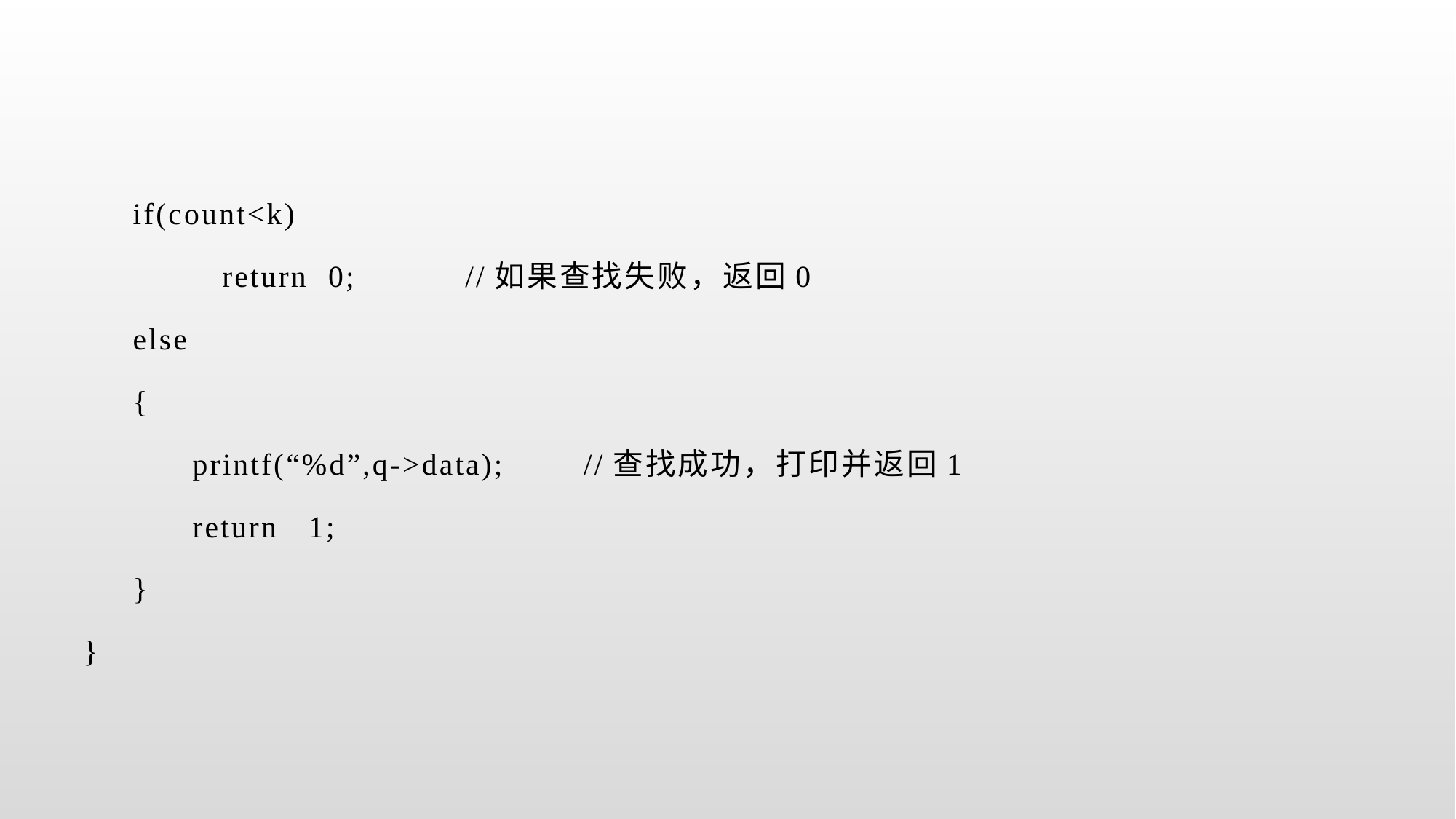

if(count<k)
              return  0;           //如果查找失败，返回0
     else
     {
           printf(“%d”,q->data);        //查找成功，打印并返回1
           return   1;
     }
}